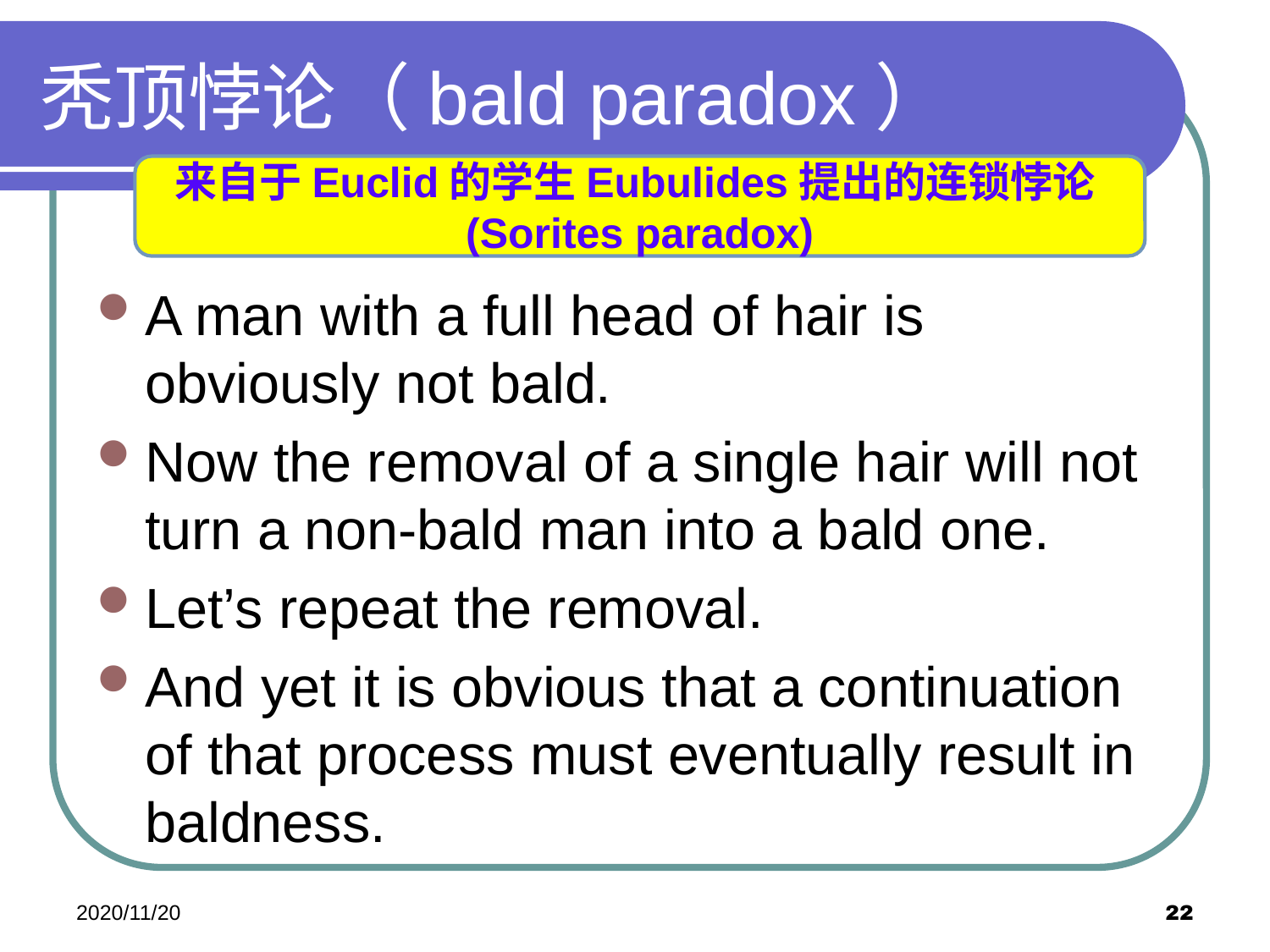

# 秃顶悖论（bald paradox）
来自于Euclid的学生Eubulides提出的连锁悖论(Sorites paradox)
A man with a full head of hair is obviously not bald.
Now the removal of a single hair will not turn a non-bald man into a bald one.
Let’s repeat the removal.
And yet it is obvious that a continuation of that process must eventually result in baldness.
2020/11/20
22